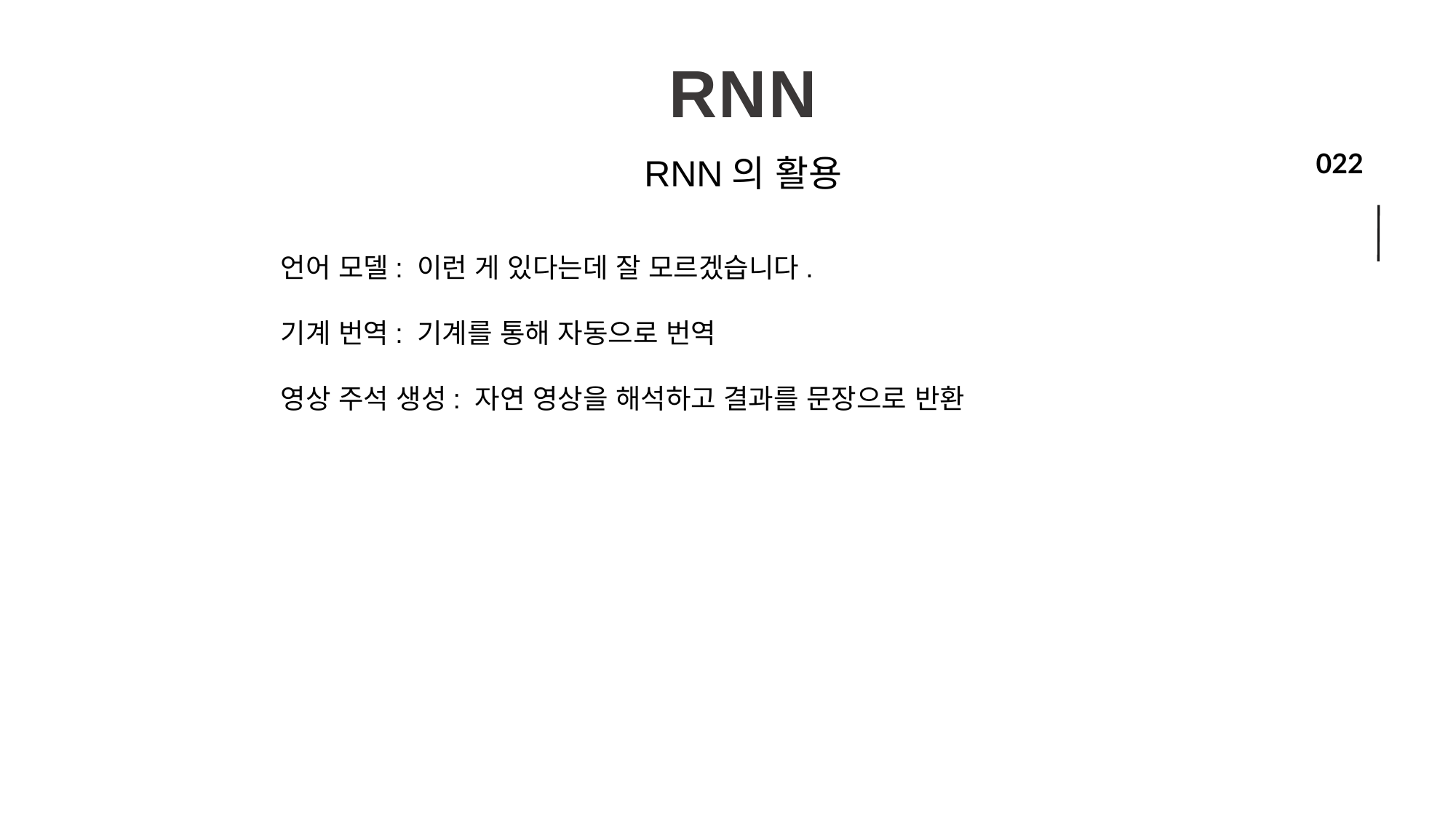

RNN
RNN의 활용
언어 모델: 이런 게 있다는데 잘 모르겠습니다.

기계 번역: 기계를 통해 자동으로 번역

영상 주석 생성: 자연 영상을 해석하고 결과를 문장으로 반환